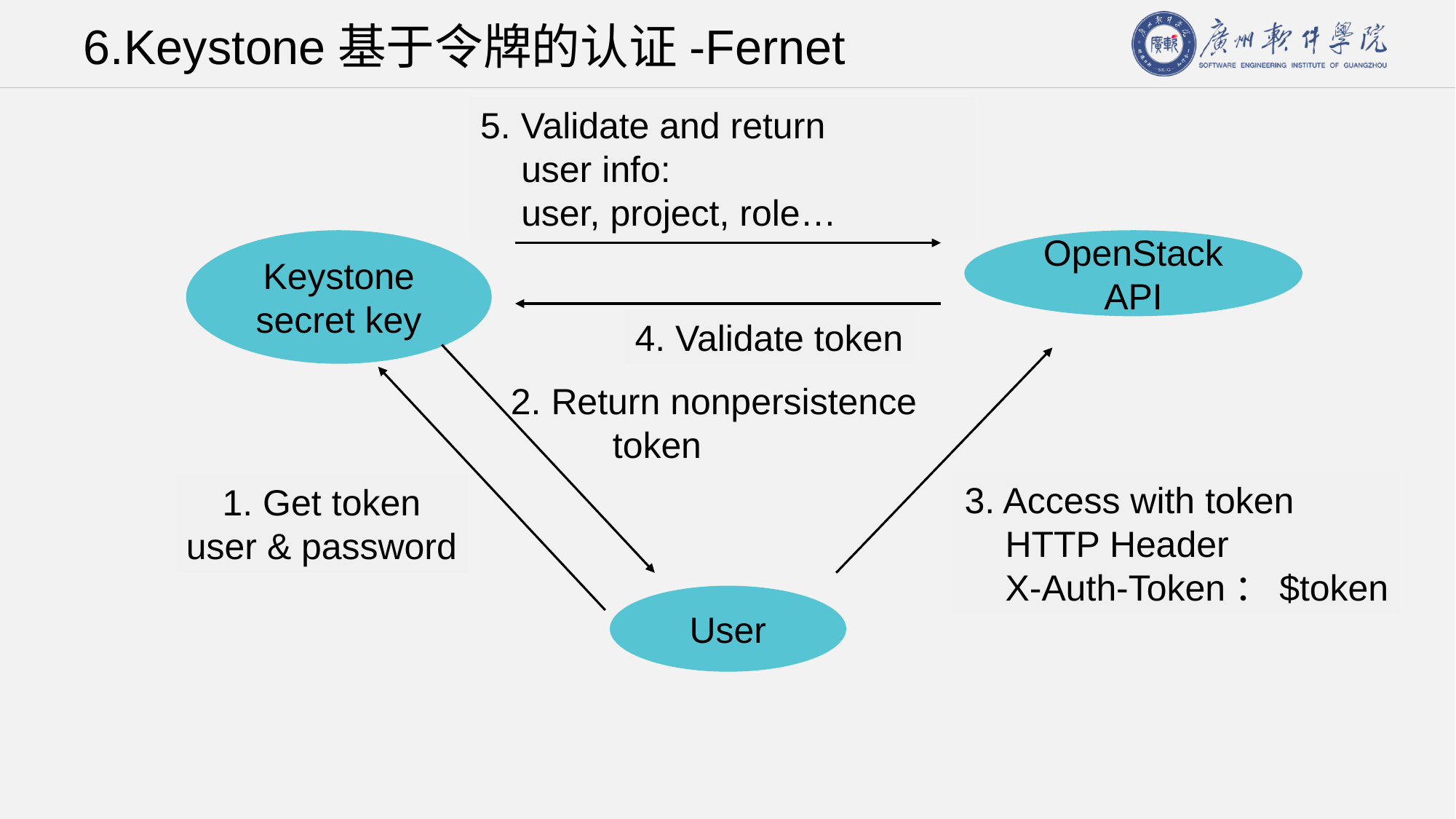

# 6.Keystone基于令牌的认证-Fernet
5. Validate and return
    user info:
    user, project, role…
Keystone
secret key
OpenStack API
4. Validate token
2. Return nonpersistence
          token
3. Access with token
    HTTP Header
    X-Auth-Token：$token
1. Get token
user & password
User